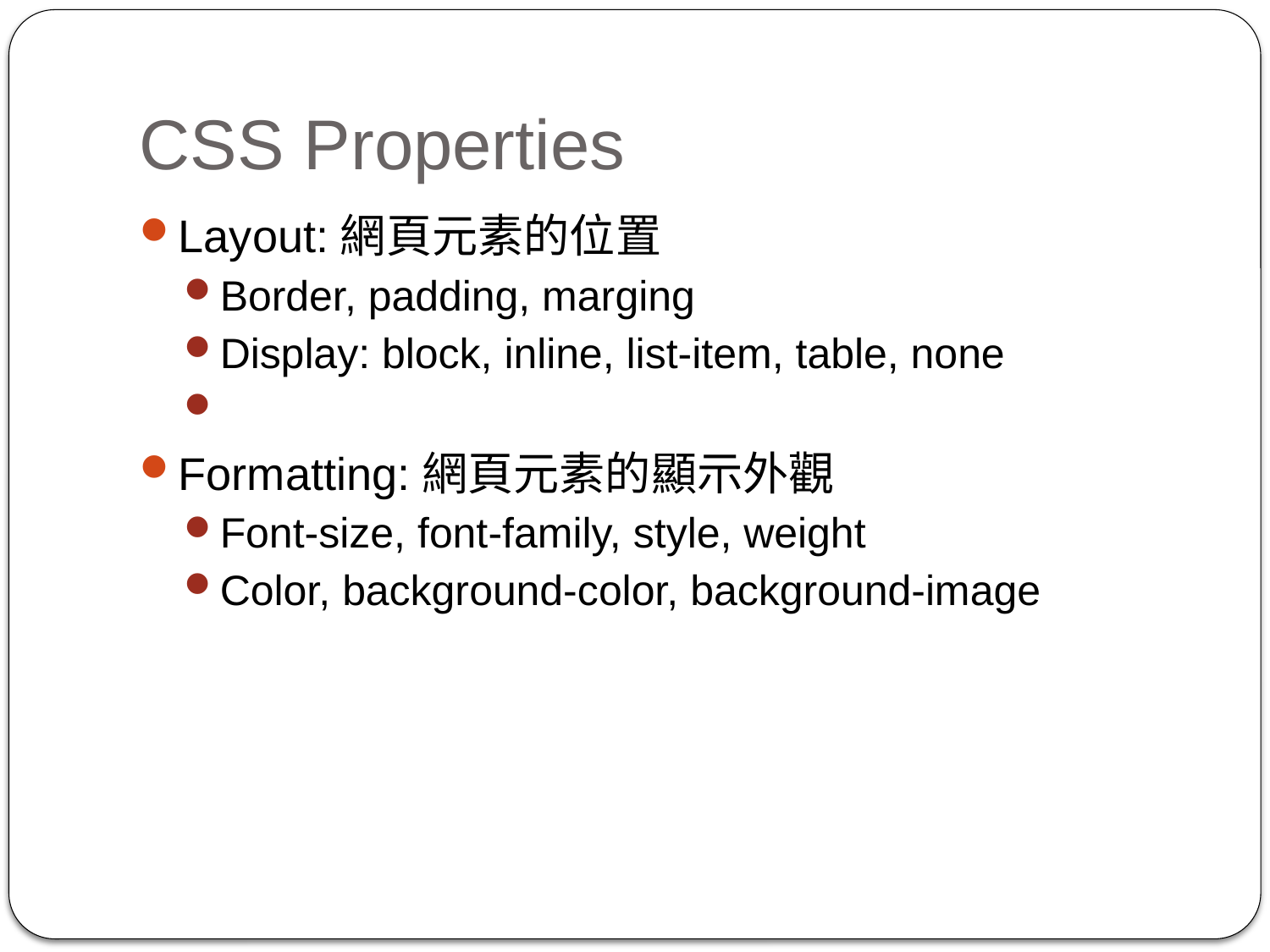

# CSS Properties
Layout:網頁元素的位置
Border, padding, marging
Display: block, inline, list-item, table, none

Formatting:網頁元素的顯示外觀
Font-size, font-family, style, weight
Color, background-color, background-image